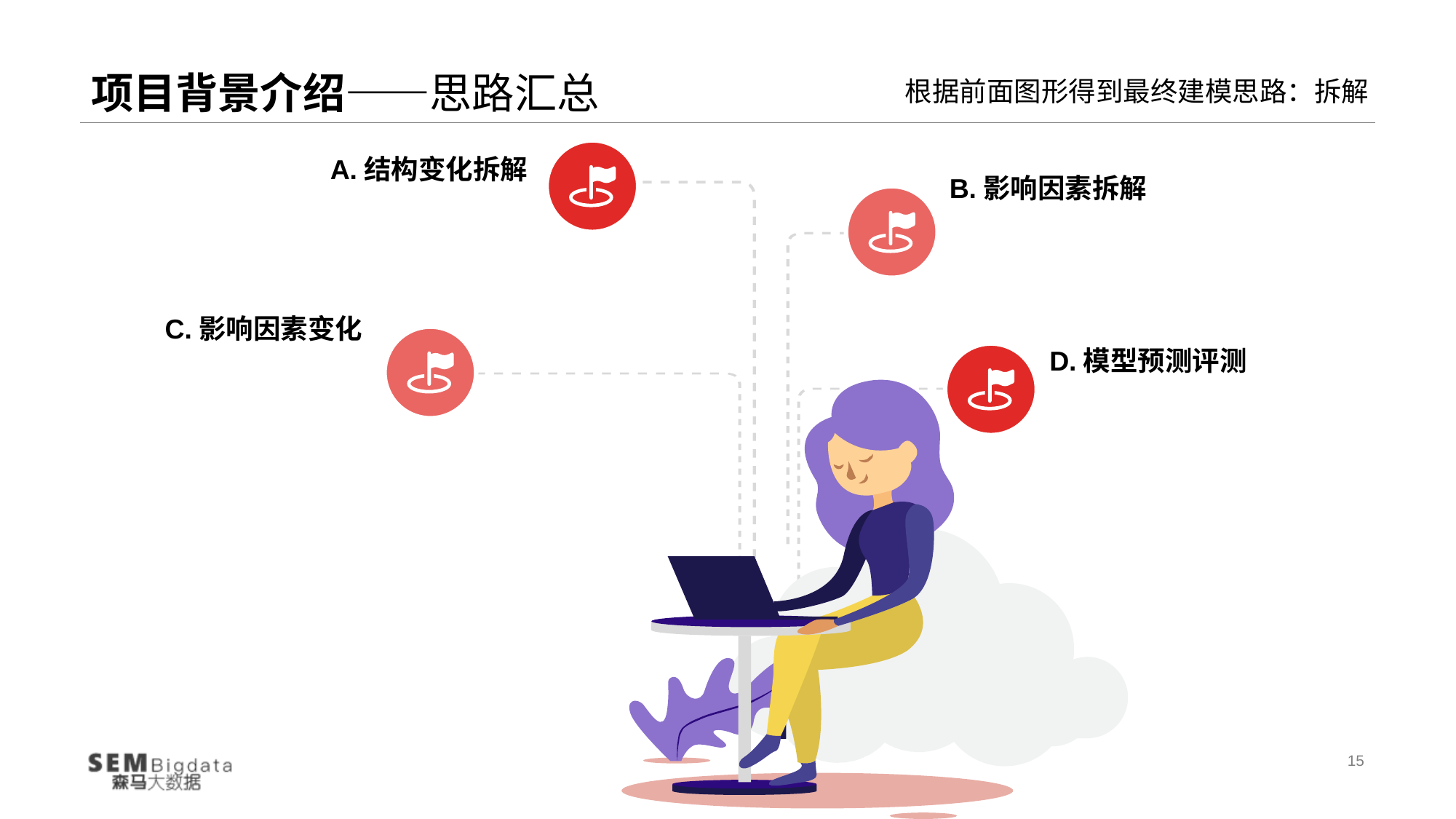

# 项目背景介绍——思路汇总
根据前面图形得到最终建模思路：拆解
A.结构变化拆解

B.影响因素拆解

C.影响因素变化

D.模型预测评测

15